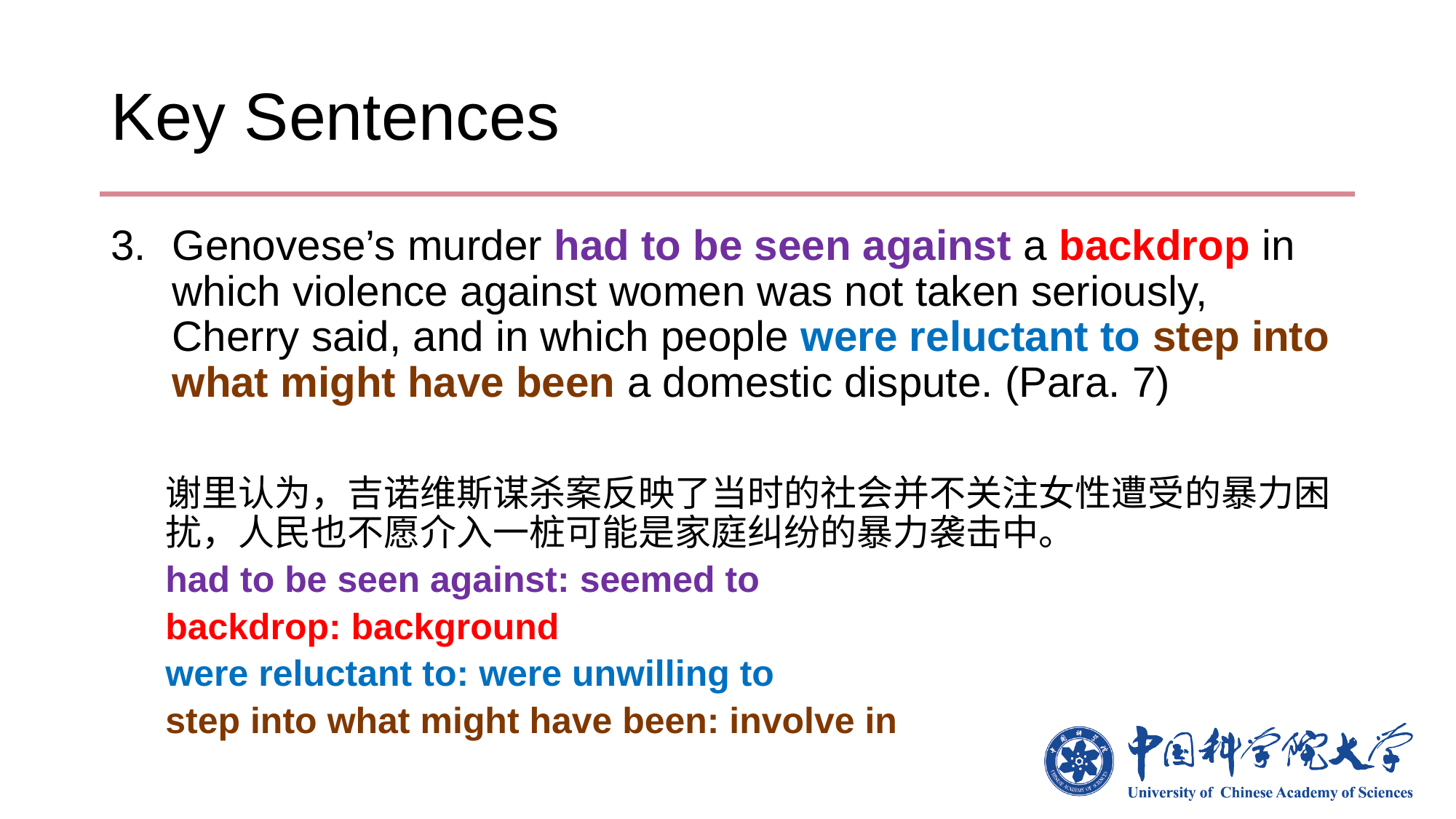

# Key Sentences
Genovese’s murder had to be seen against a backdrop in which violence against women was not taken seriously, Cherry said, and in which people were reluctant to step into what might have been a domestic dispute. (Para. 7)

谢里认为，吉诺维斯谋杀案反映了当时的社会并不关注女性遭受的暴力困扰，人民也不愿介入一桩可能是家庭纠纷的暴力袭击中。
had to be seen against: seemed to
backdrop: background
were reluctant to: were unwilling to
step into what might have been: involve in